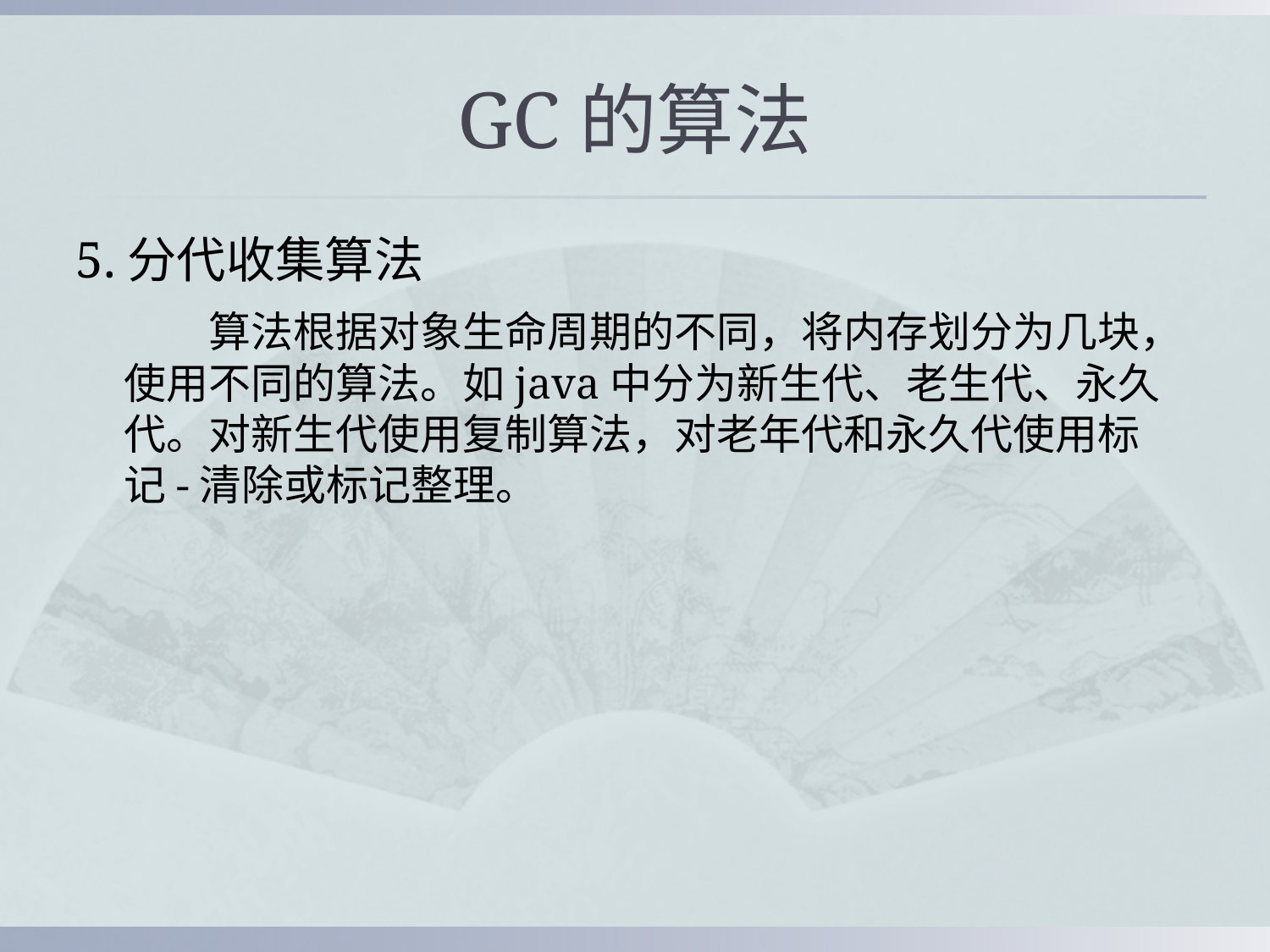

# GC的算法
5.分代收集算法
           算法根据对象生命周期的不同，将内存划分为几块，使用不同的算法。如java中分为新生代、老生代、永久代。对新生代使用复制算法，对老年代和永久代使用标记-清除或标记整理。